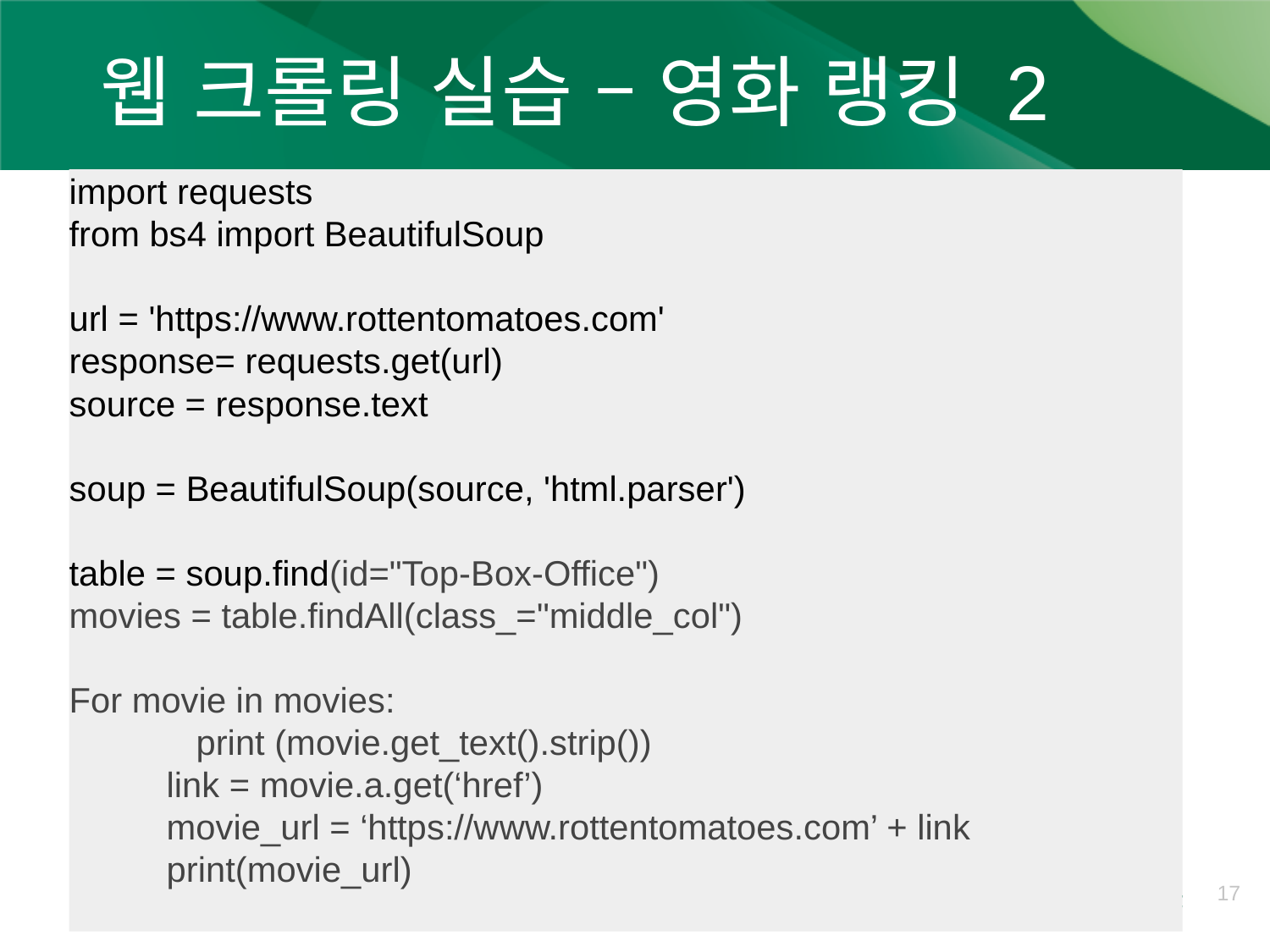

# 웹 크롤링 실습 – 영화 랭킹 2
import requests
from bs4 import BeautifulSoup

url = 'https://www.rottentomatoes.com'
response= requests.get(url)
source = response.text

soup = BeautifulSoup(source, 'html.parser')

table = soup.find(id="Top-Box-Office")
movies = table.findAll(class_="middle_col")

For movie in movies:
	print (movie.get_text().strip())
          link = movie.a.get(‘href’)
          movie_url = ‘https://www.rottentomatoes.com’ + link
          print(movie_url)
17